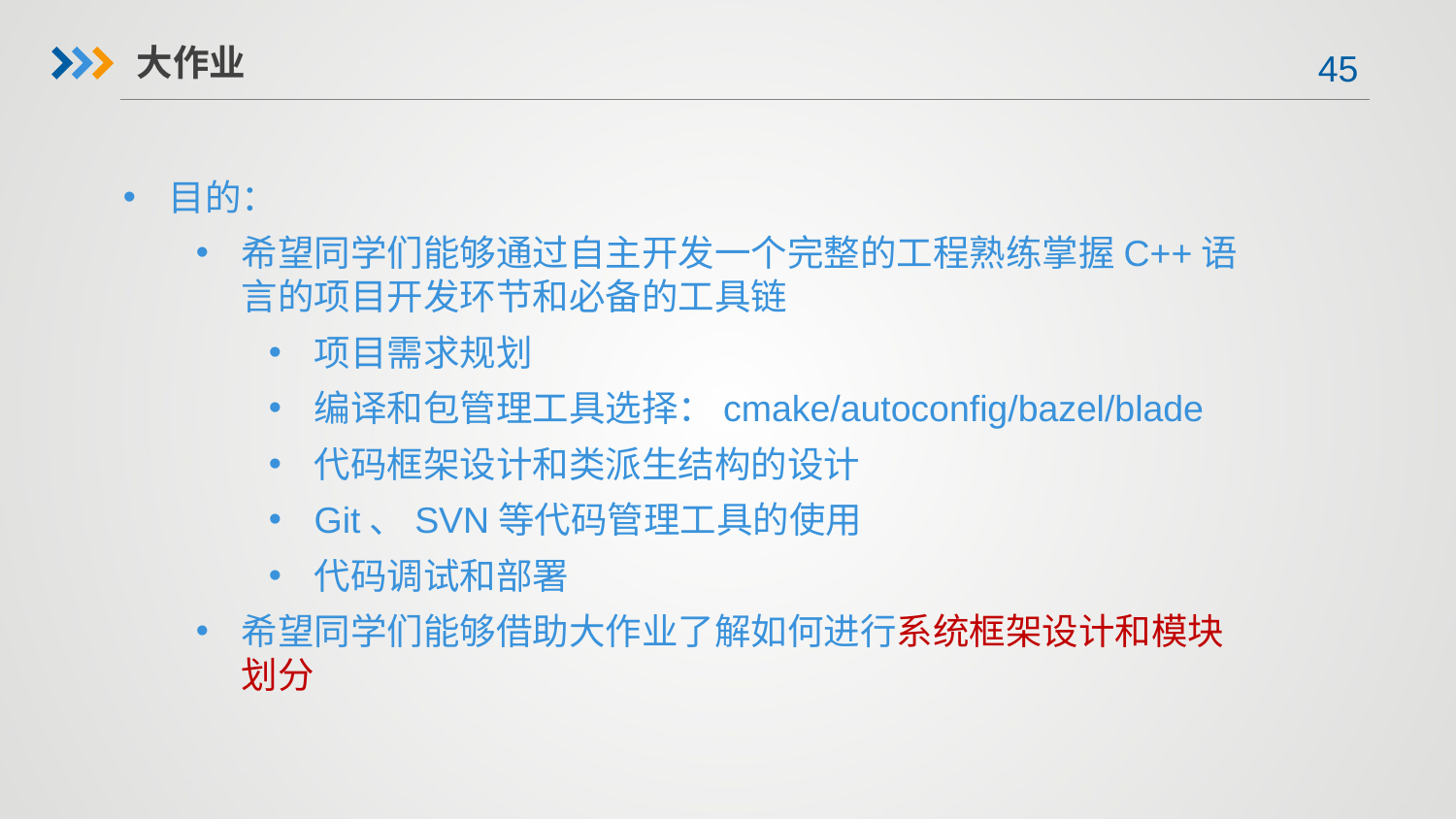

大作业
目的：
希望同学们能够通过自主开发一个完整的工程熟练掌握C++语言的项目开发环节和必备的工具链
项目需求规划
编译和包管理工具选择：cmake/autoconfig/bazel/blade
代码框架设计和类派生结构的设计
Git、SVN等代码管理工具的使用
代码调试和部署
希望同学们能够借助大作业了解如何进行系统框架设计和模块划分